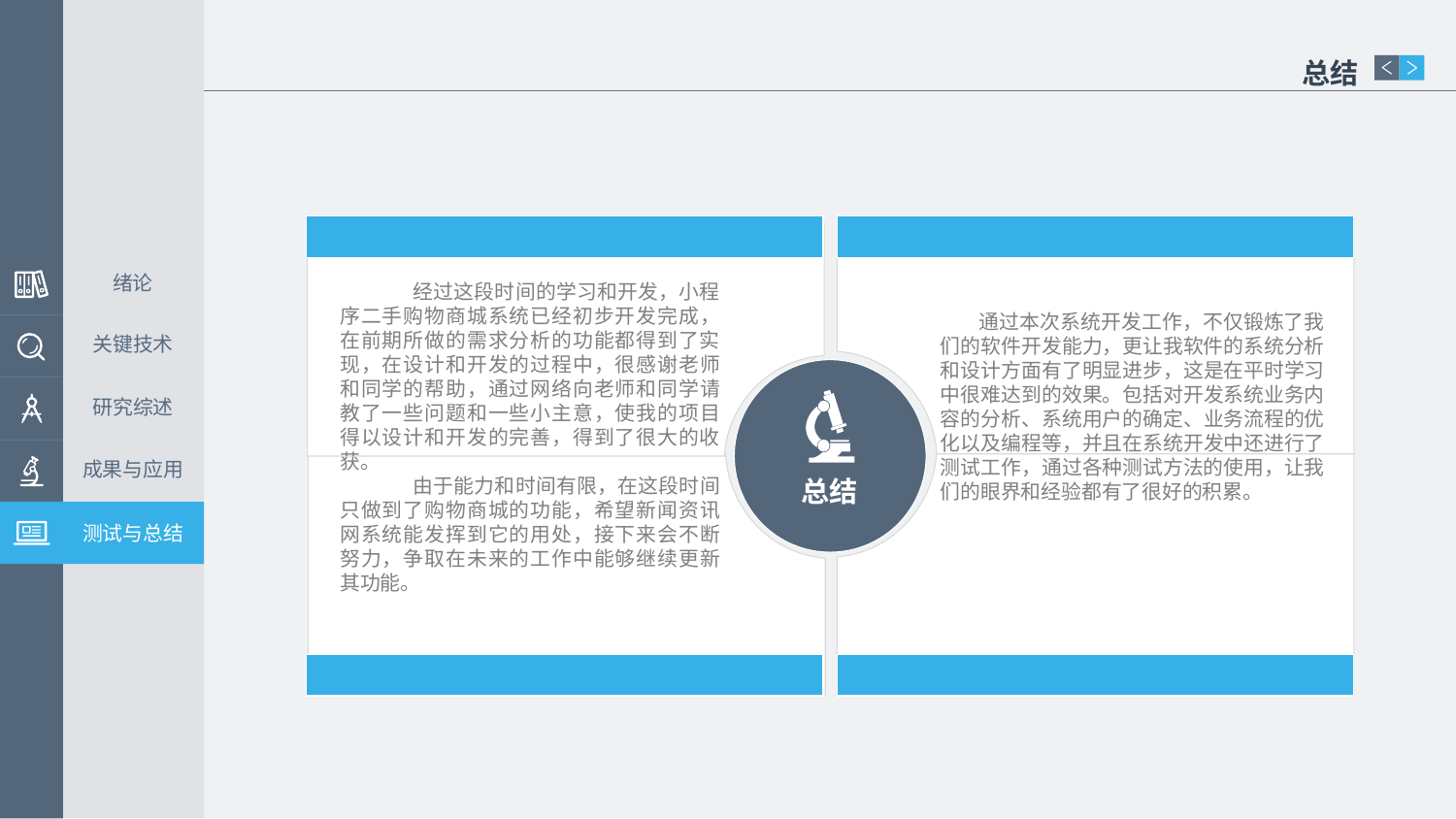

总结

绪论

经过这段时间的学习和开发，小程序二手购物商城系统已经初步开发完成，在前期所做的需求分析的功能都得到了实现，在设计和开发的过程中，很感谢老师和同学的帮助，通过网络向老师和同学请教了一些问题和一些小主意，使我的项目得以设计和开发的完善，得到了很大的收获。
由于能力和时间有限，在这段时间只做到了购物商城的功能，希望新闻资讯网系统能发挥到它的用处，接下来会不断努力，争取在未来的工作中能够继续更新其功能。

       通过本次系统开发工作，不仅锻炼了我们的软件开发能力，更让我软件的系统分析和设计方面有了明显进步，这是在平时学习中很难达到的效果。包括对开发系统业务内容的分析、系统用户的确定、业务流程的优化以及编程等，并且在系统开发中还进行了测试工作，通过各种测试方法的使用，让我们的眼界和经验都有了很好的积累。
关键技术

研究综述

成果与应用

总结

测试与总结